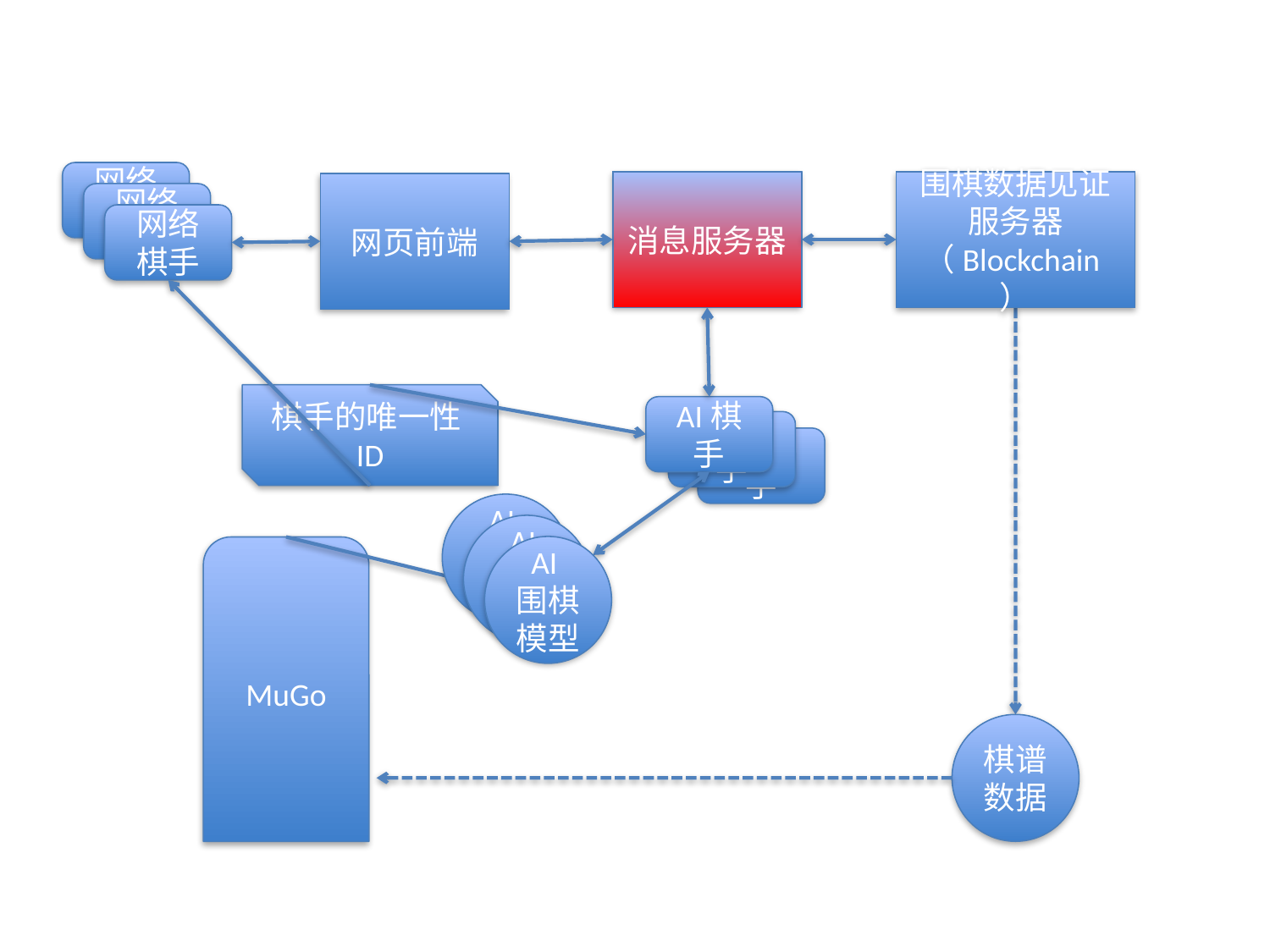

网络棋手
消息服务器
围棋数据见证服务器
（Blockchain）
网页前端
网络棋手
网络棋手
棋手的唯一性ID
AI棋手
AI棋手
AI棋手
AI围棋模型
AI围棋模型
AI围棋模型
MuGo
棋谱数据